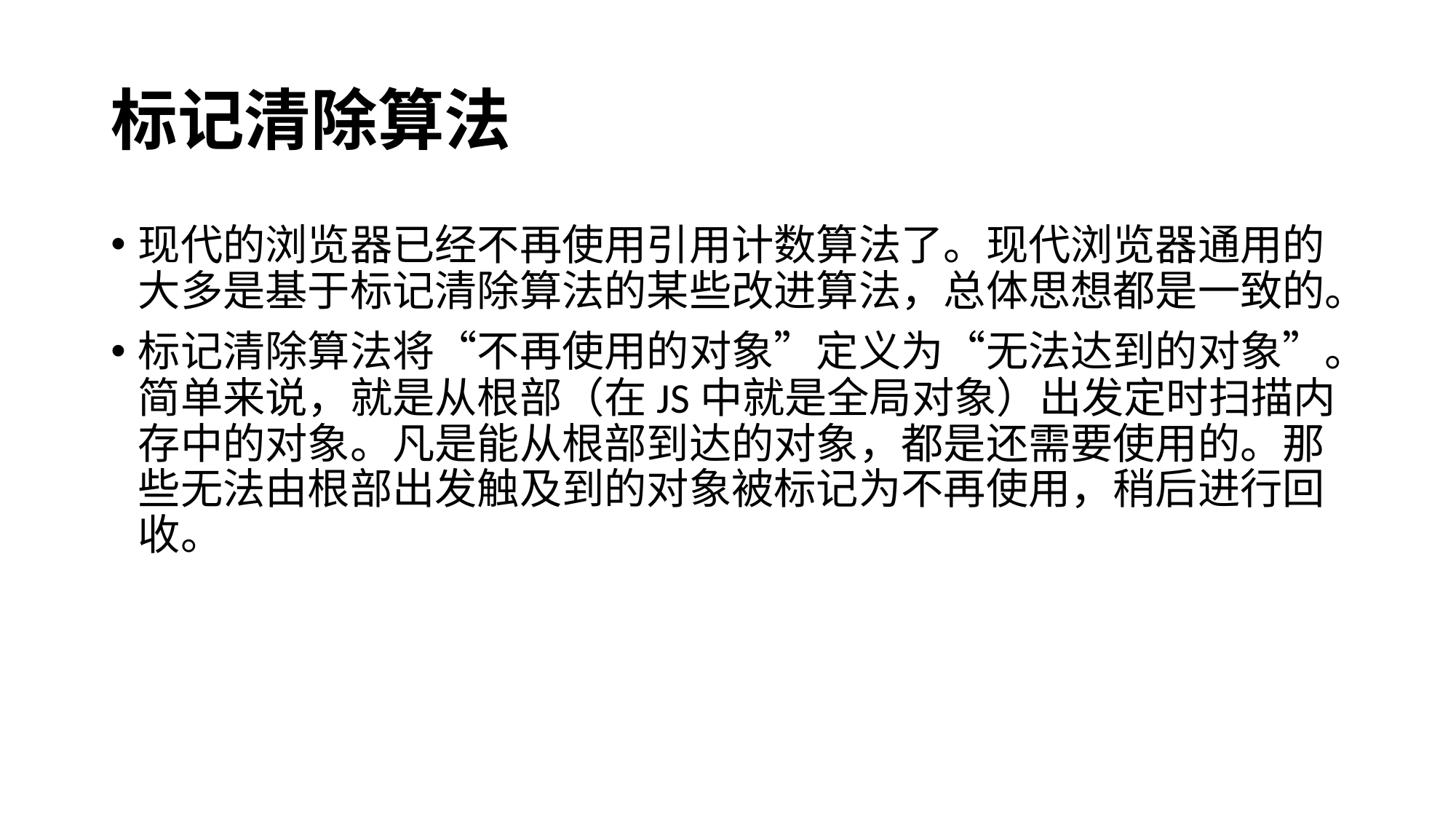

# 标记清除算法
现代的浏览器已经不再使用引用计数算法了。现代浏览器通用的大多是基于标记清除算法的某些改进算法，总体思想都是一致的。
标记清除算法将“不再使用的对象”定义为“无法达到的对象”。简单来说，就是从根部（在JS中就是全局对象）出发定时扫描内存中的对象。凡是能从根部到达的对象，都是还需要使用的。那些无法由根部出发触及到的对象被标记为不再使用，稍后进行回收。